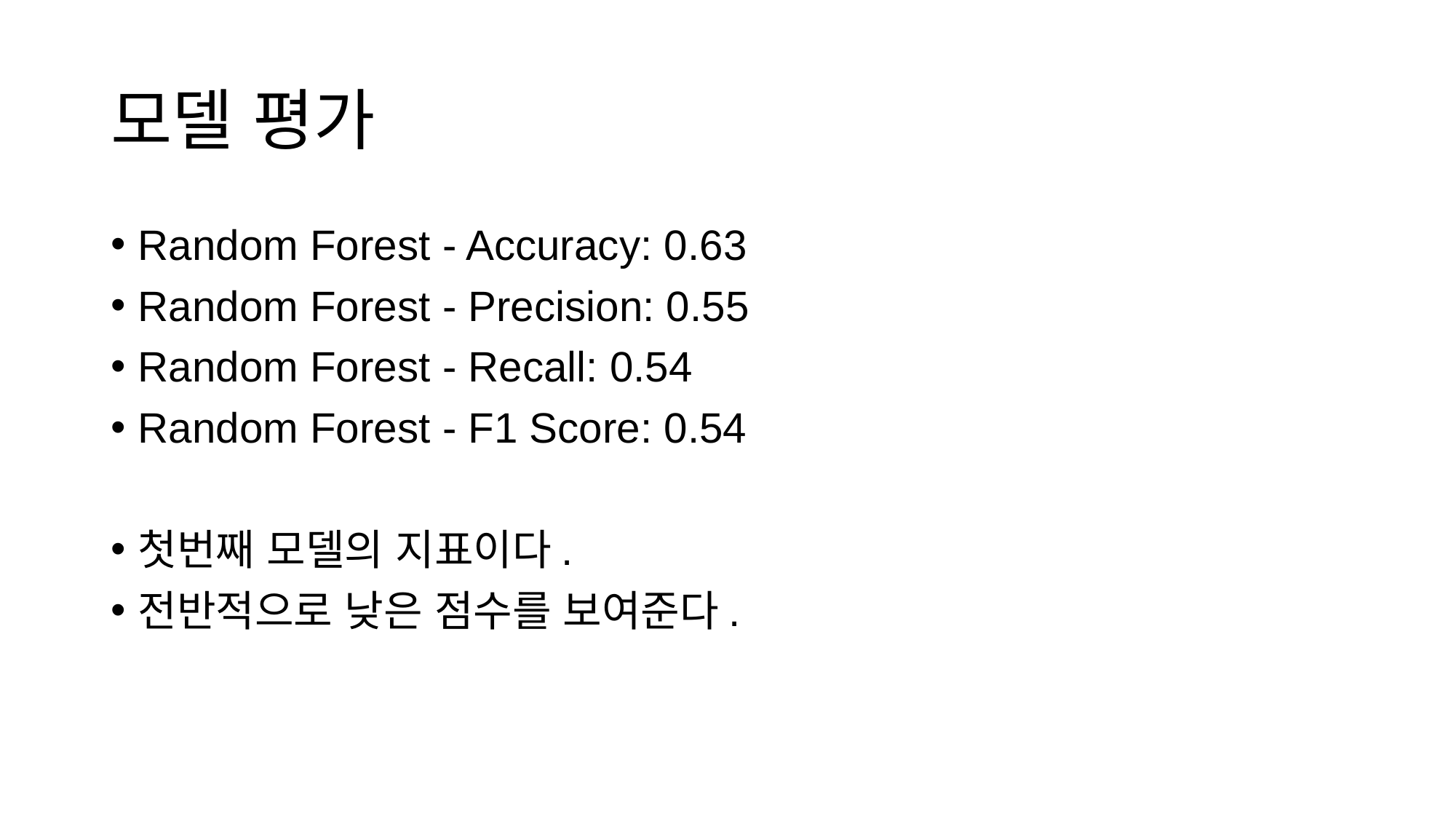

# 모델 평가
Random Forest - Accuracy: 0.63
Random Forest - Precision: 0.55
Random Forest - Recall: 0.54
Random Forest - F1 Score: 0.54

첫번째 모델의 지표이다.
전반적으로 낮은 점수를 보여준다.